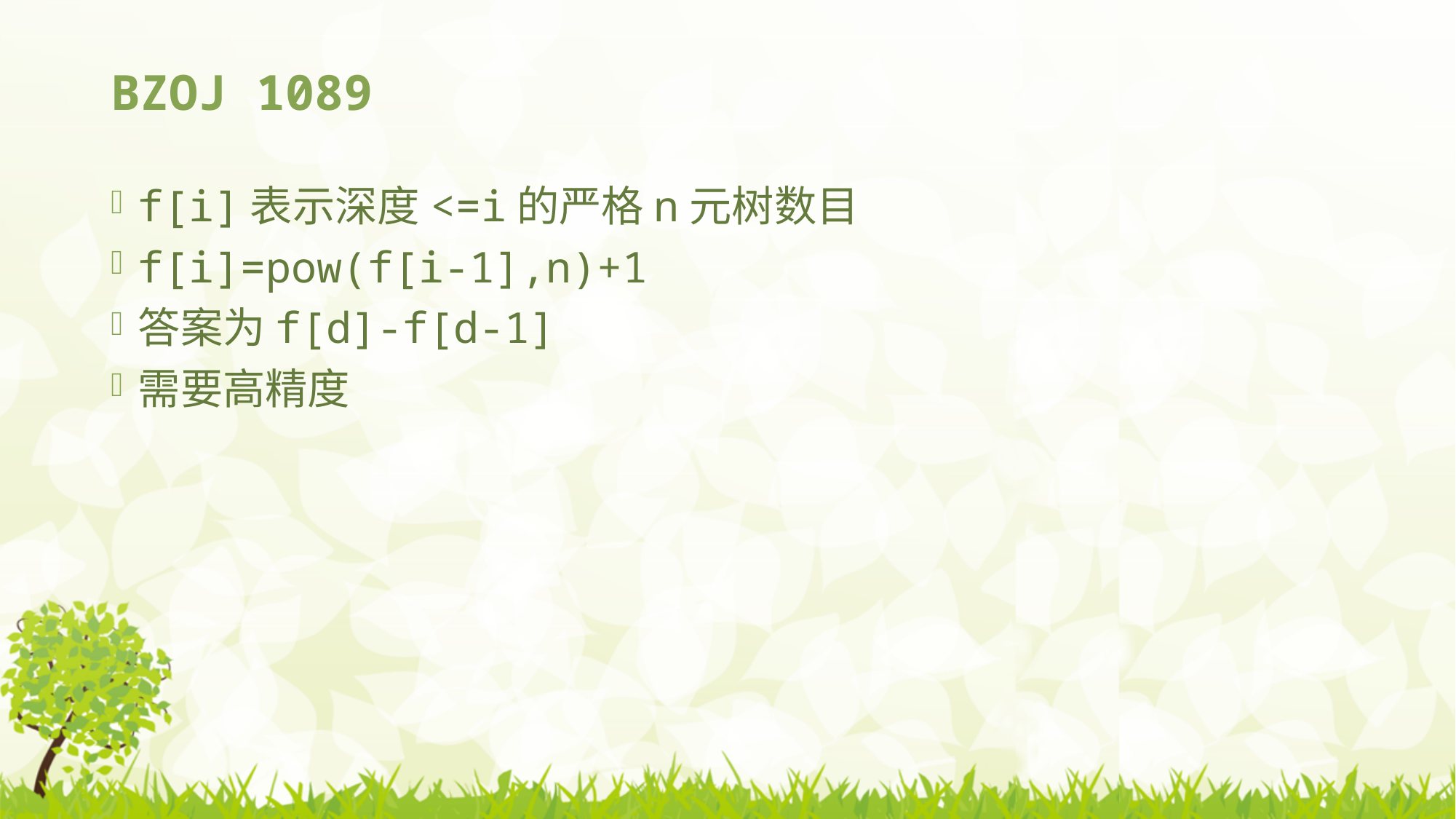

# BZOJ 1089
f[i]表示深度<=i的严格n元树数目
f[i]=pow(f[i-1],n)+1
答案为f[d]-f[d-1]
需要高精度